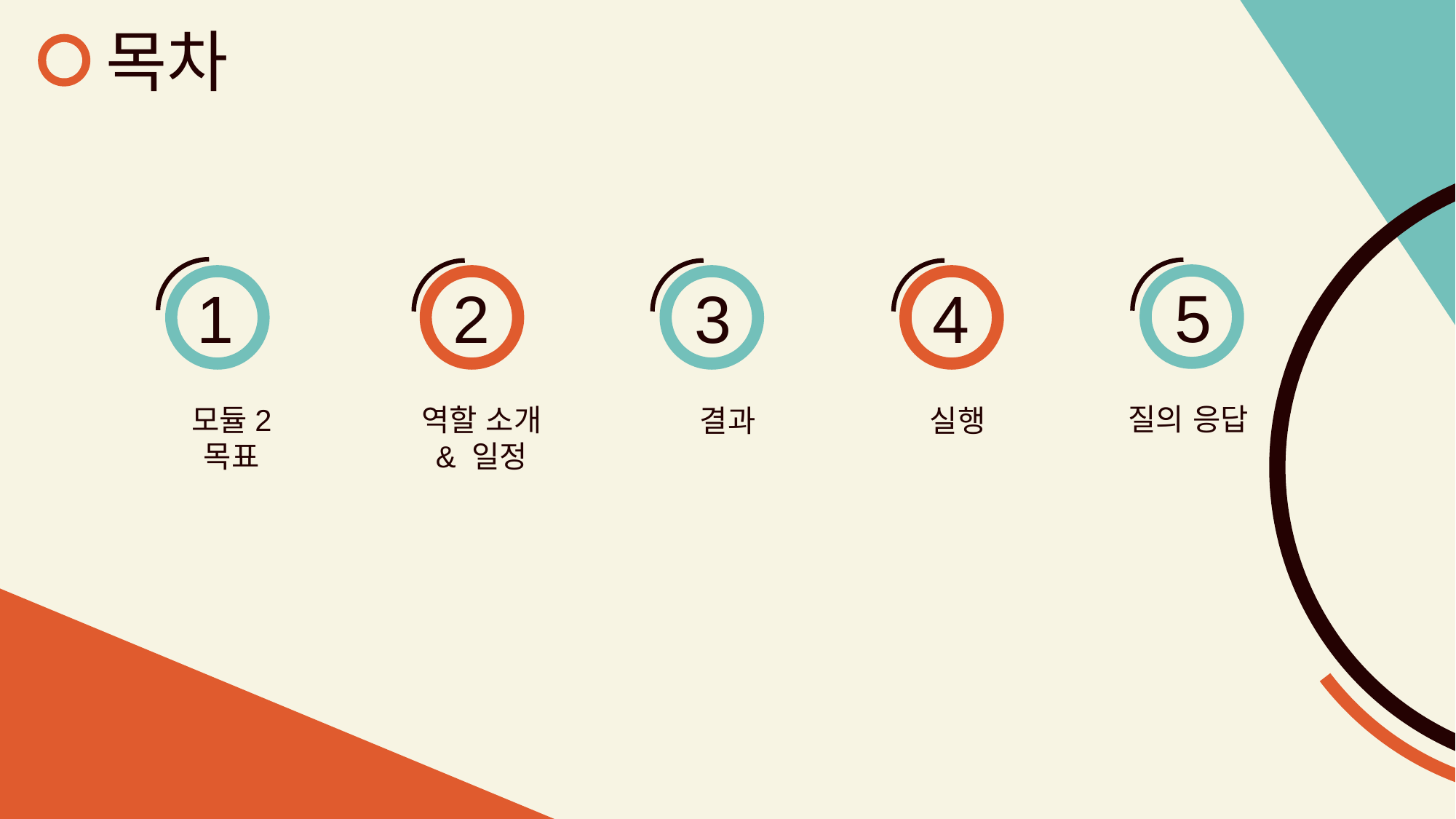

목차

5

1

2

3

4
질의 응답
모듈2 목표
역할 소개 & 일정
결과
실행